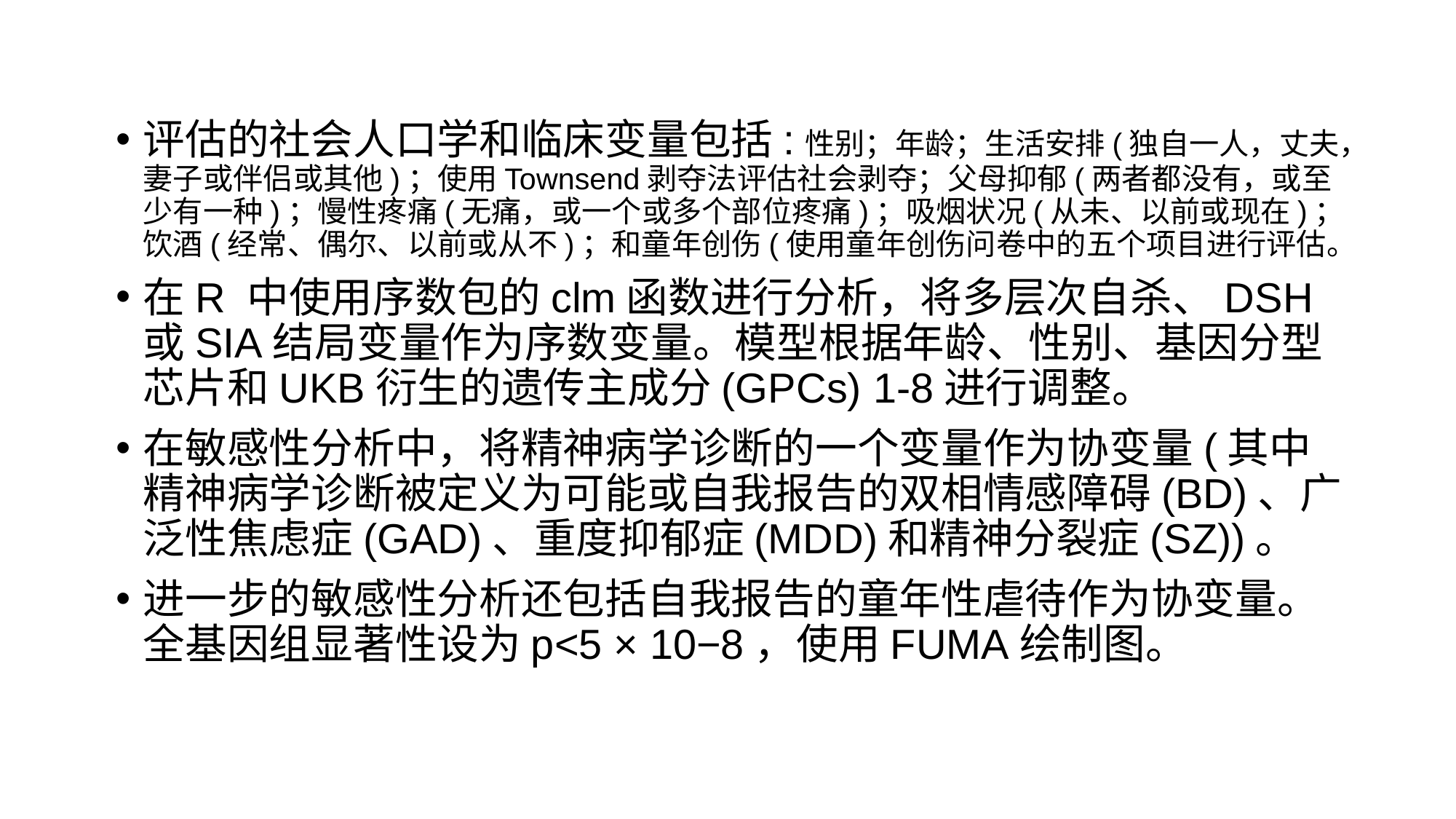

评估的社会人口学和临床变量包括:性别；年龄；生活安排(独自一人，丈夫，妻子或伴侣或其他)；使用Townsend剥夺法评估社会剥夺；父母抑郁(两者都没有，或至少有一种)；慢性疼痛(无痛，或一个或多个部位疼痛)；吸烟状况(从未、以前或现在)；饮酒(经常、偶尔、以前或从不)；和童年创伤(使用童年创伤问卷中的五个项目进行评估。
在R 中使用序数包的clm函数进行分析，将多层次自杀、DSH或SIA结局变量作为序数变量。模型根据年龄、性别、基因分型芯片和UKB衍生的遗传主成分(GPCs) 1-8进行调整。
在敏感性分析中，将精神病学诊断的一个变量作为协变量(其中精神病学诊断被定义为可能或自我报告的双相情感障碍(BD)、广泛性焦虑症(GAD)、重度抑郁症(MDD)和精神分裂症(SZ))。
进一步的敏感性分析还包括自我报告的童年性虐待作为协变量。全基因组显著性设为p<5 × 10−8，使用FUMA绘制图。